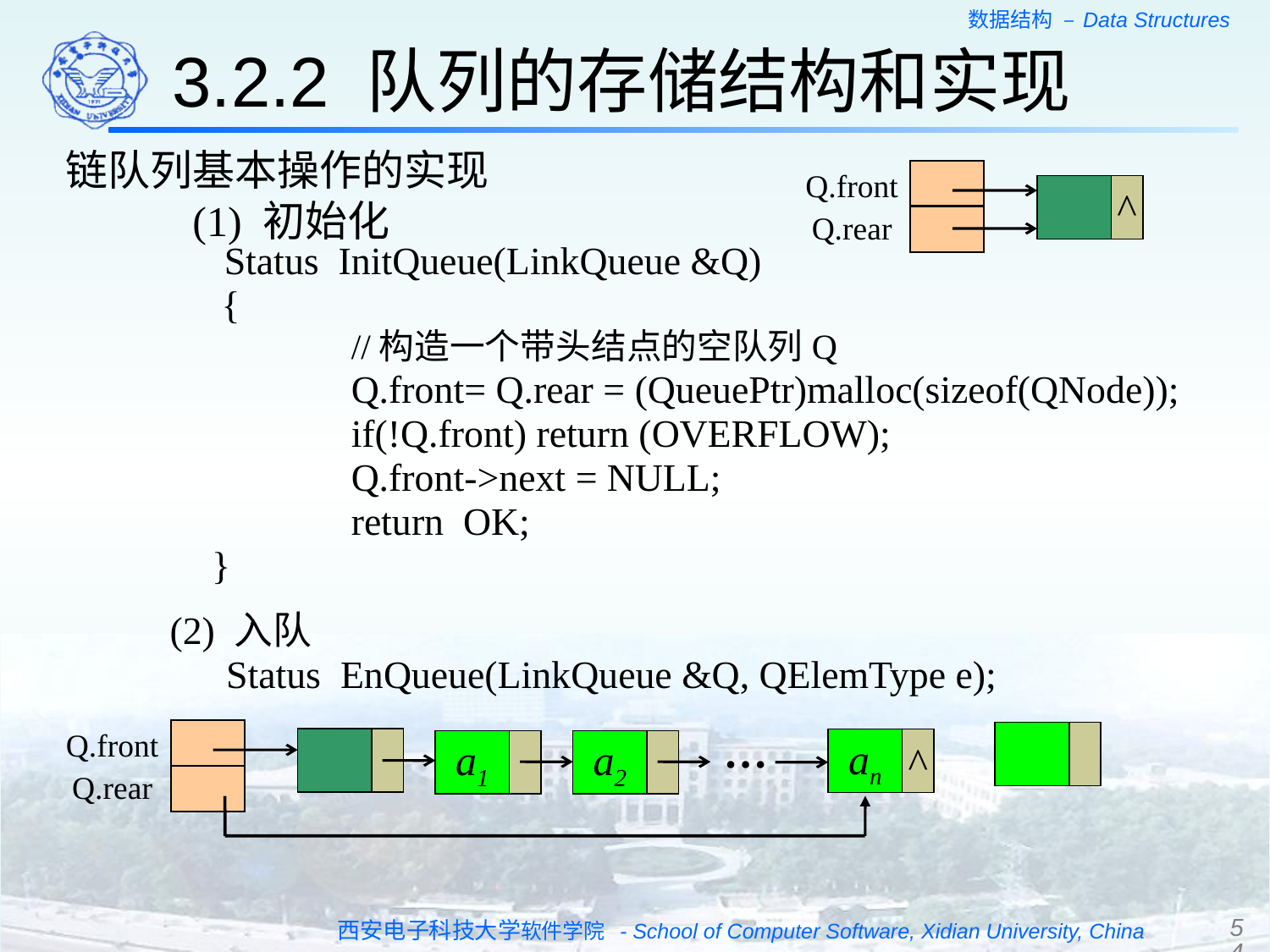

3.2.2 队列的存储结构和实现
链队列基本操作的实现
	(1) 初始化
Q.front

^

Q.rear

	Status  InitQueue(LinkQueue &Q)
   {
		//构造一个带头结点的空队列Q
		Q.front= Q.rear = (QueuePtr)malloc(sizeof(QNode));
		if(!Q.front) return (OVERFLOW);
		Q.front->next = NULL;
		return  OK;
  }
    (2) 入队
	Status  EnQueue(LinkQueue &Q, QElemType e);
…
Q.front

an
^
a1

a2

Q.rear

54